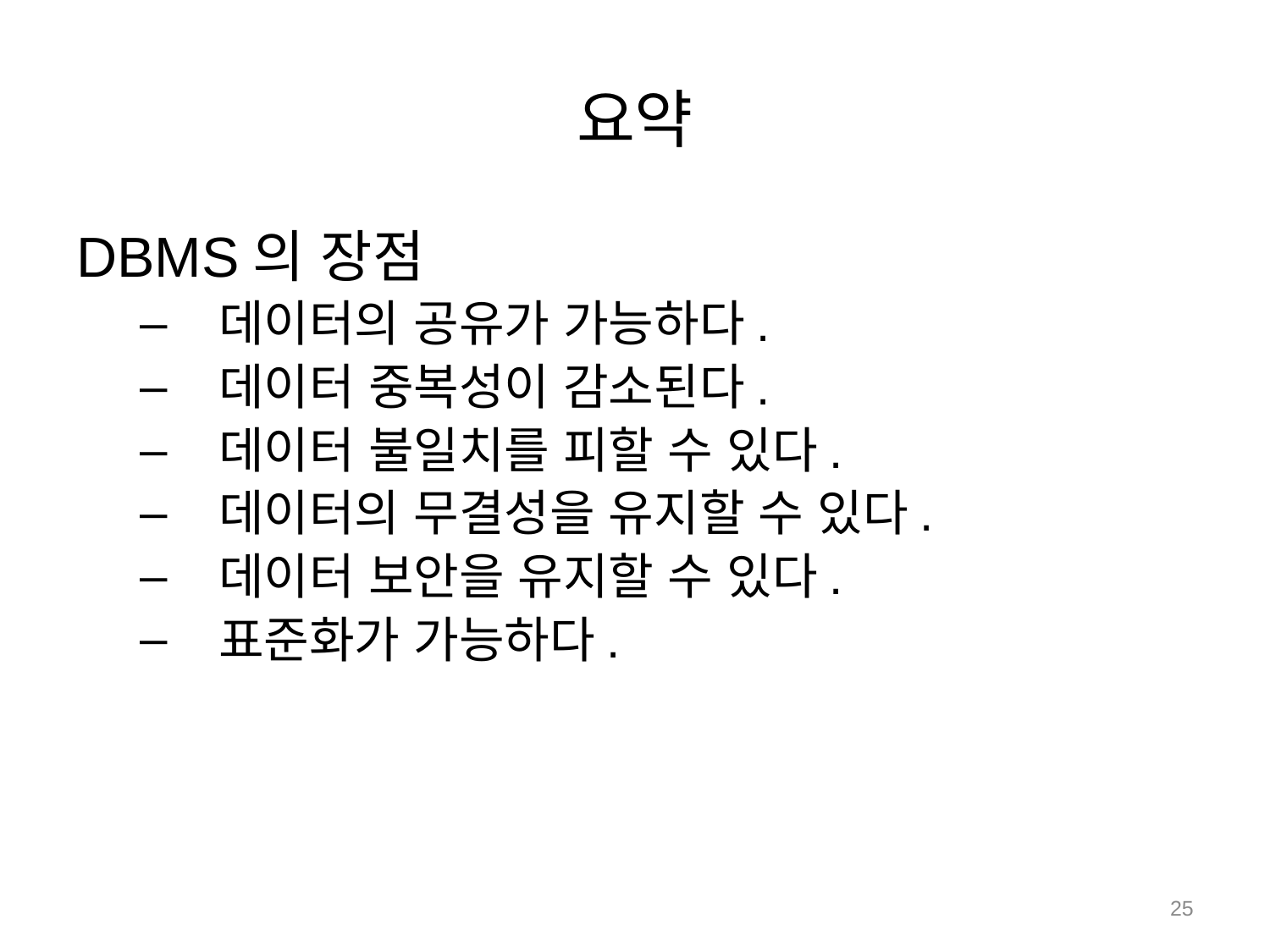

# 요약
DBMS의 장점
  데이터의 공유가 가능하다.
  데이터 중복성이 감소된다.
  데이터 불일치를 피할 수 있다.
  데이터의 무결성을 유지할 수 있다.
  데이터 보안을 유지할 수 있다.
  표준화가 가능하다.

25